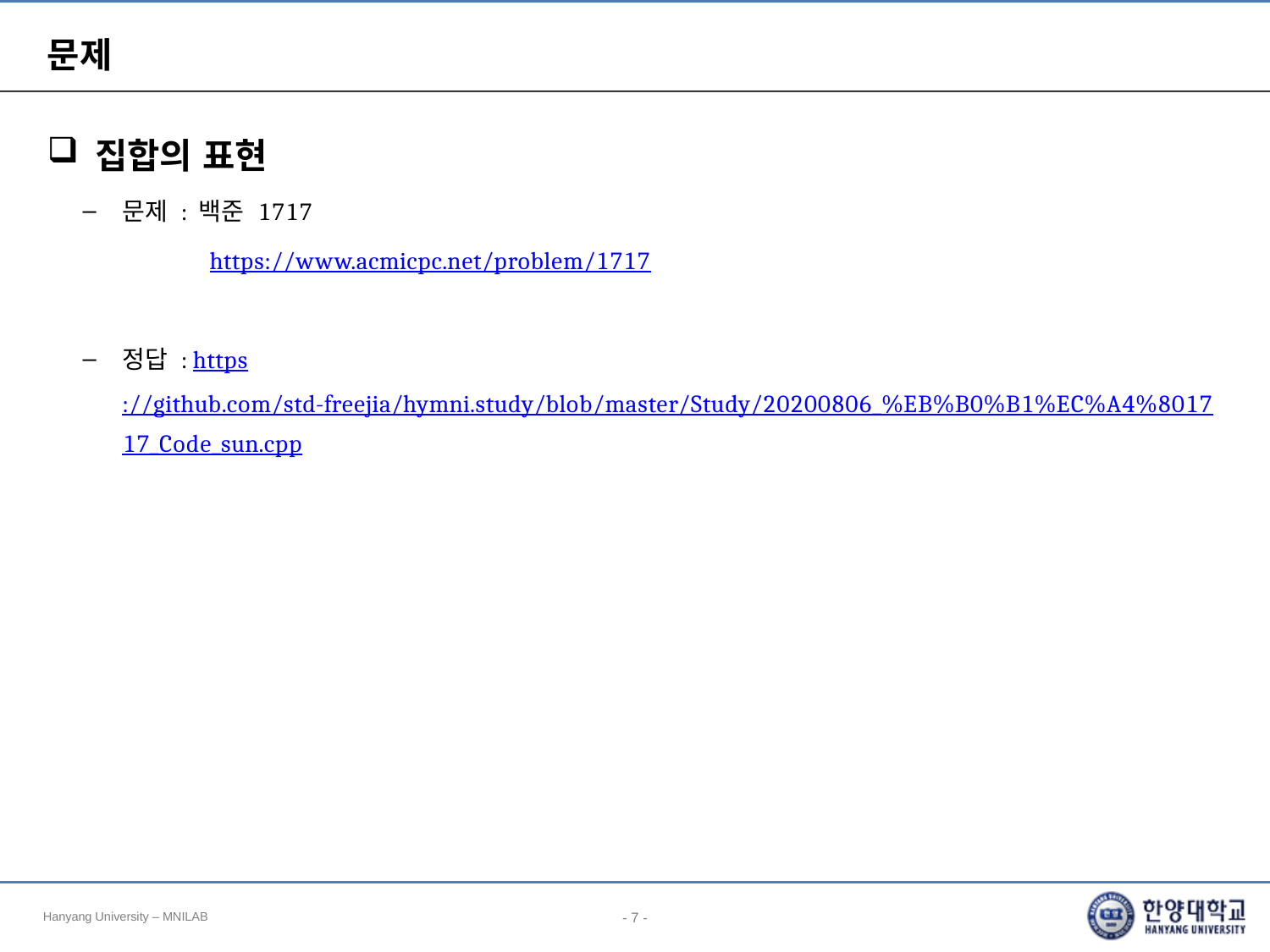

# 문제
집합의 표현
문제 : 백준 1717
	https://www.acmicpc.net/problem/1717

정답 : https://github.com/std-freejia/hymni.study/blob/master/Study/20200806_%EB%B0%B1%EC%A4%801717_Code_sun.cpp